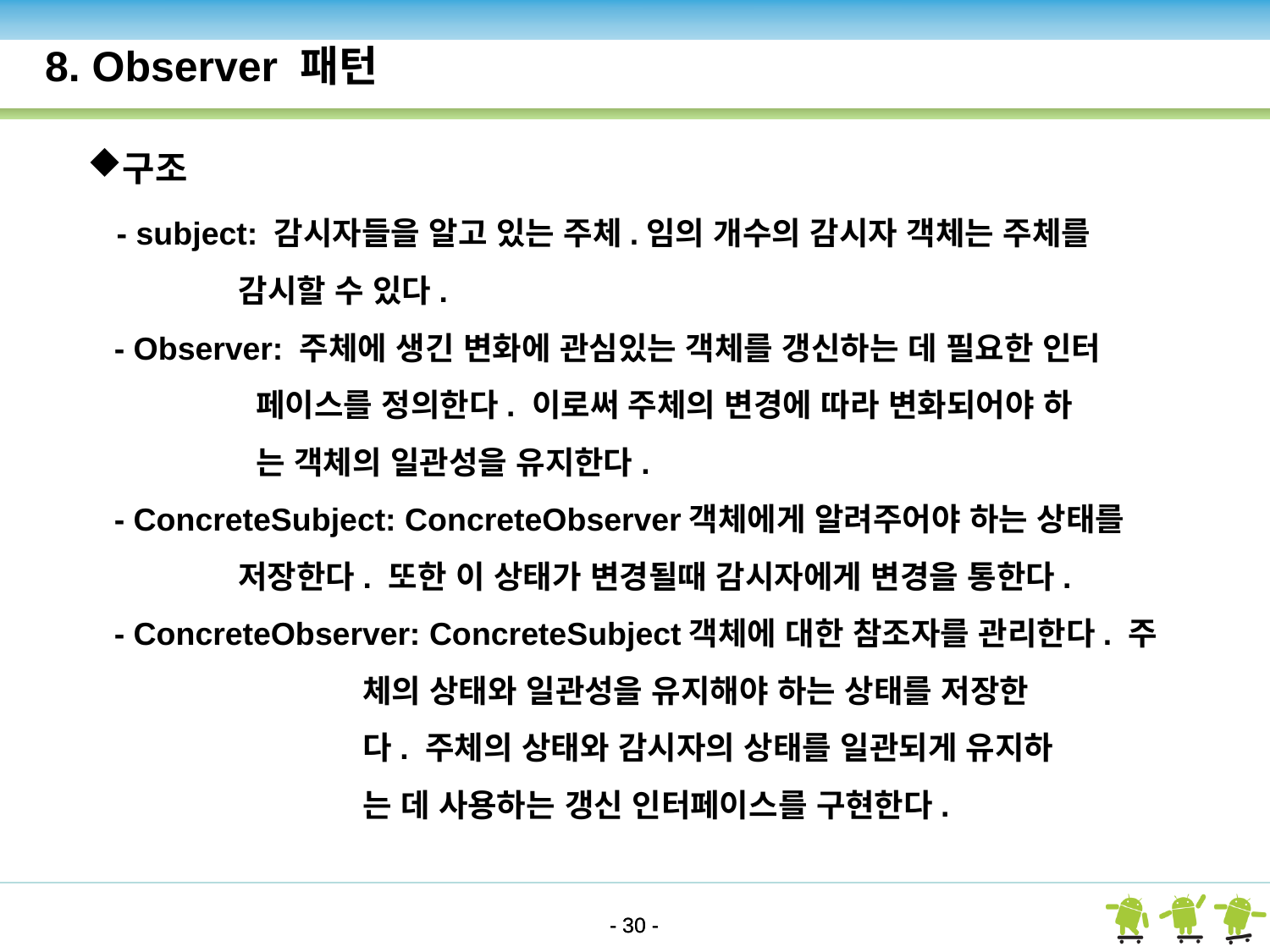

8. Observer 패턴
구조
   - subject: 감시자들을 알고 있는 주체.임의 개수의 감시자 객체는 주체를
                 감시할 수 있다.
   - Observer: 주체에 생긴 변화에 관심있는 객체를 갱신하는 데 필요한 인터
                   페이스를 정의한다. 이로써 주체의 변경에 따라 변화되어야 하
                   는 객체의 일관성을 유지한다.
   - ConcreteSubject: ConcreteObserver객체에게 알려주어야 하는 상태를
                 저장한다. 또한 이 상태가 변경될때 감시자에게 변경을 통한다.
   - ConcreteObserver: ConcreteSubject객체에 대한 참조자를 관리한다. 주
                               체의 상태와 일관성을 유지해야 하는 상태를 저장한
                               다. 주체의 상태와 감시자의 상태를 일관되게 유지하
                               는 데 사용하는 갱신 인터페이스를 구현한다.
- 30 -
- 30 -